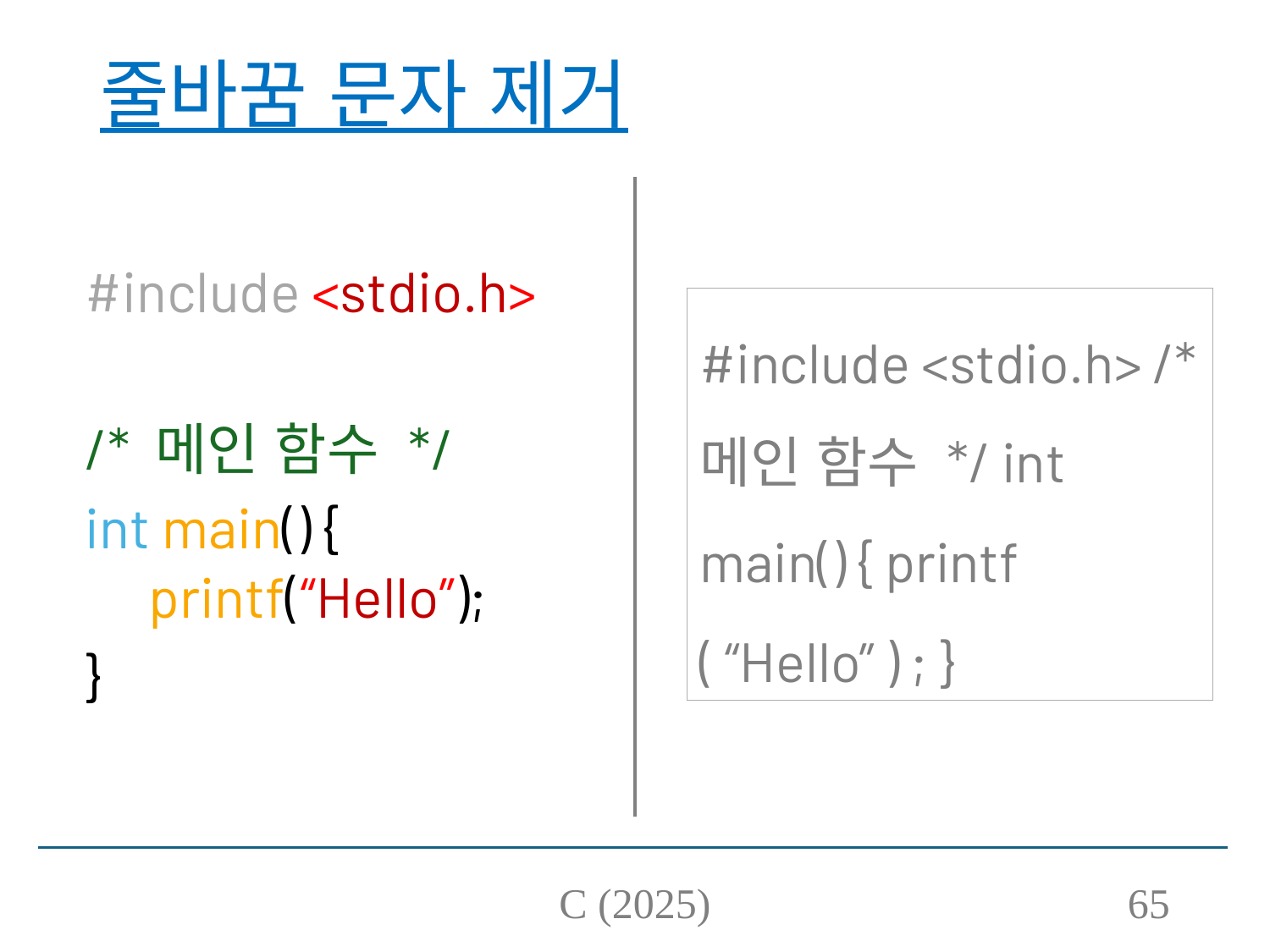

# 줄바꿈 문자 제거
#include <stdio.h>

/* 메인 함수 */
int main() {
printf(“Hello”);
}
#include <stdio.h> /* 메인 함수 */ int main() { printf ( “Hello” ) ; }
C (2025)
65